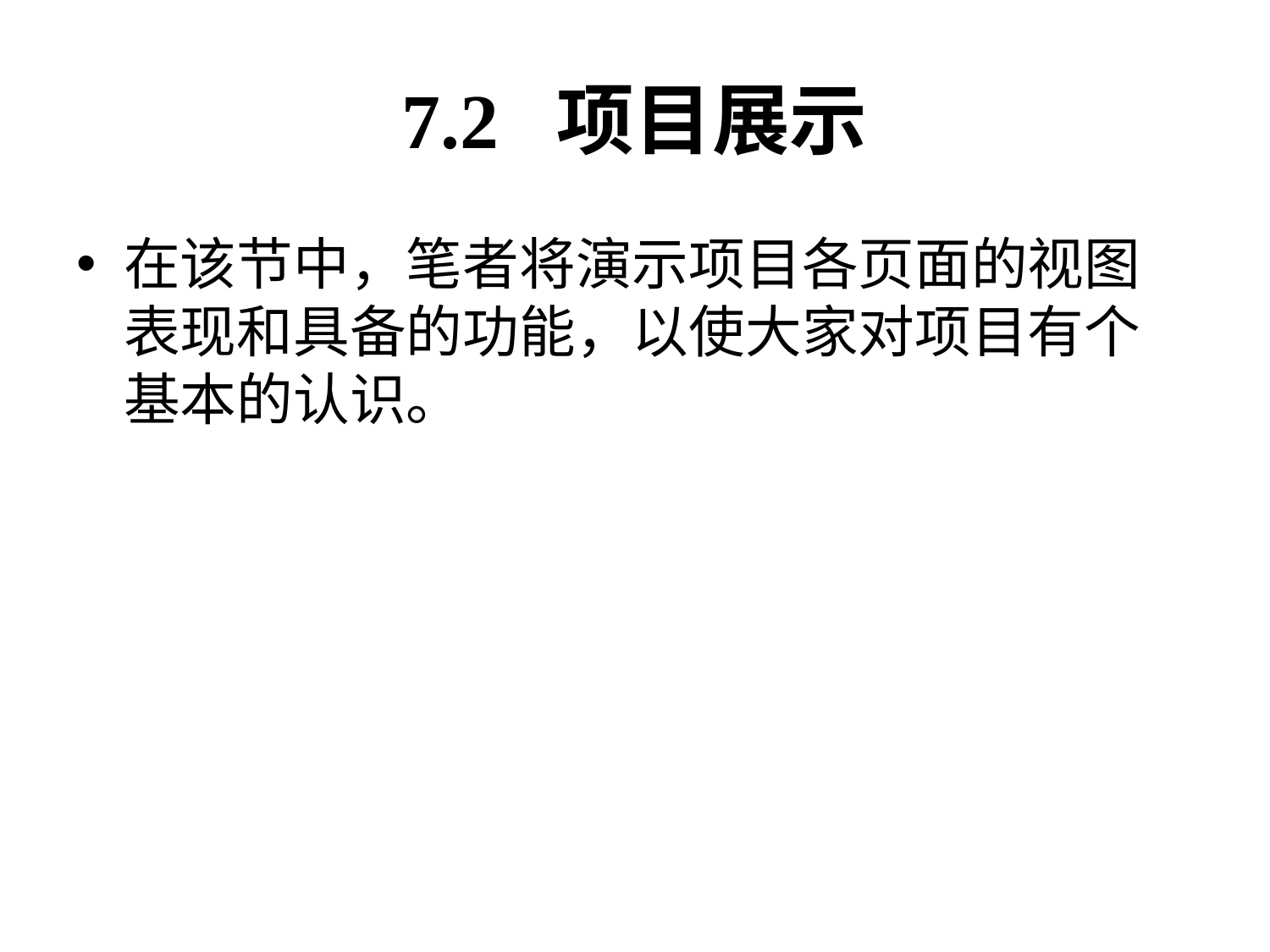

# 7.2  项目展示
在该节中，笔者将演示项目各页面的视图表现和具备的功能，以使大家对项目有个基本的认识。